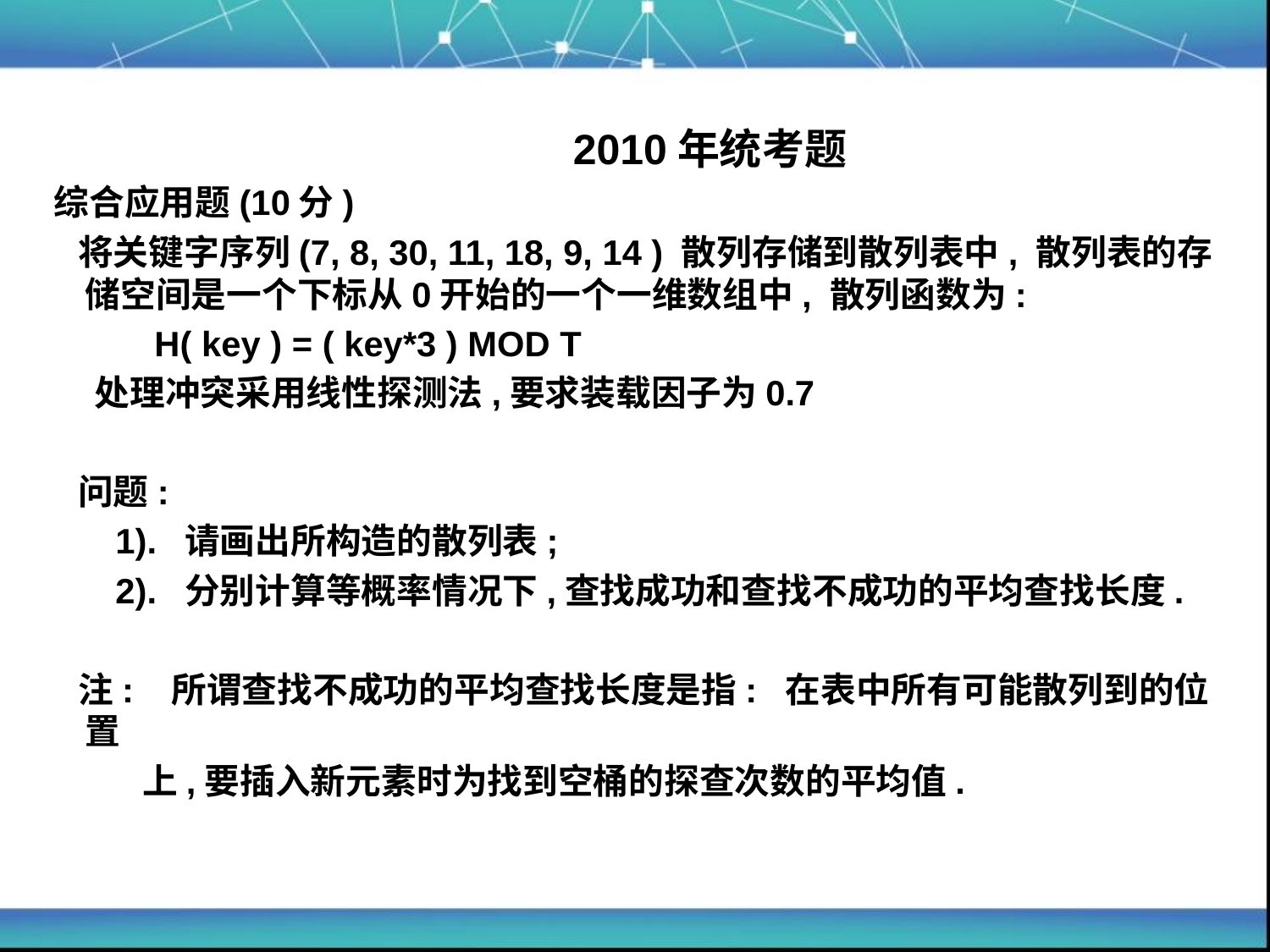

2010年统考题
 综合应用题(10分)
    将关键字序列(7, 8, 30, 11, 18, 9, 14 ) 散列存储到散列表中, 散列表的存储空间是一个下标从0开始的一个一维数组中, 散列函数为:
            H( key ) = ( key*3 ) MOD T
      处理冲突采用线性探测法,要求装载因子为0.7

    问题:
        1).  请画出所构造的散列表;
        2).  分别计算等概率情况下,查找成功和查找不成功的平均查找长度.

    注:   所谓查找不成功的平均查找长度是指:  在表中所有可能散列到的位置
            上,要插入新元素时为找到空桶的探查次数的平均值.